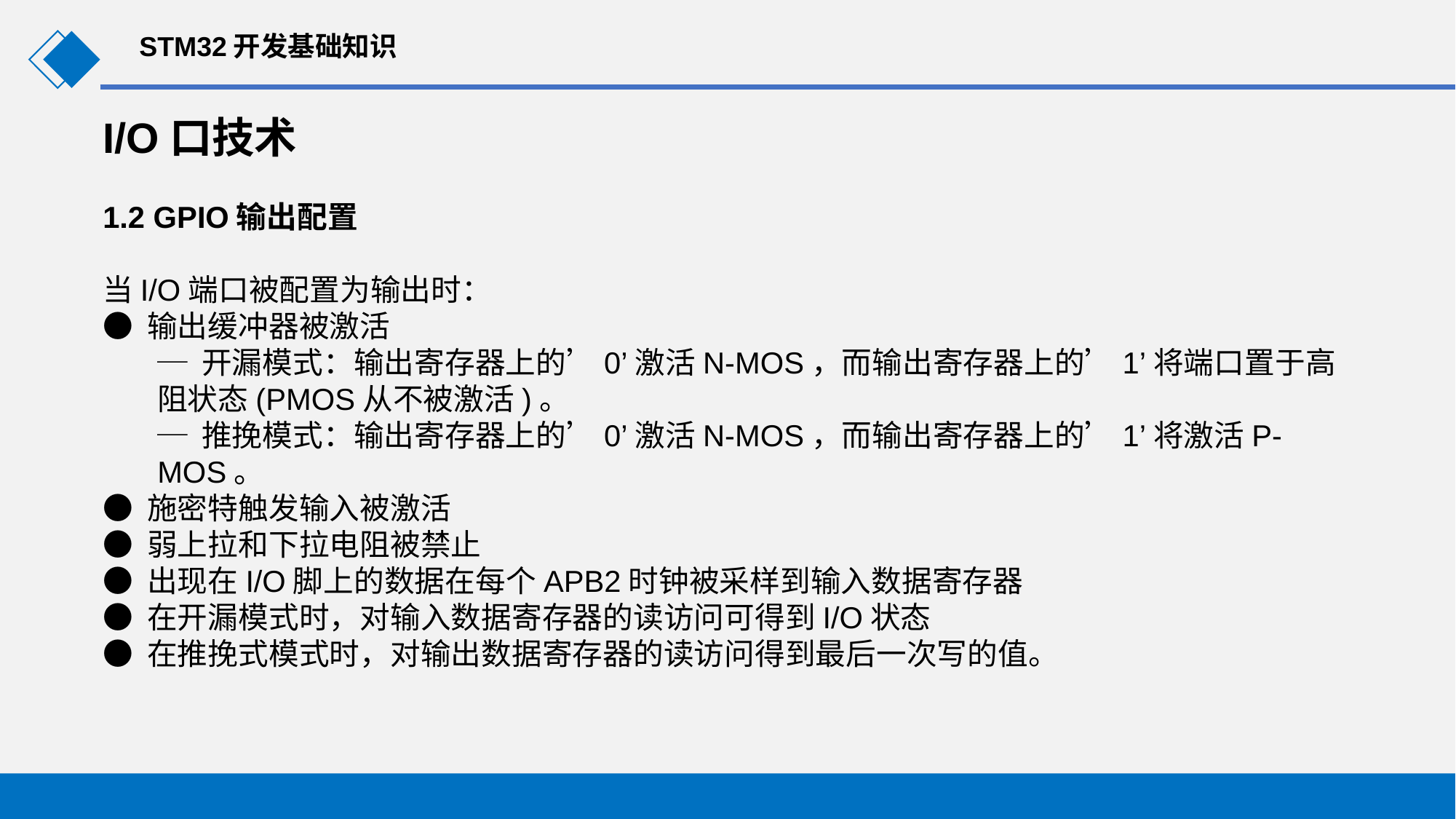

STM32开发基础知识
I/O口技术

1.2 GPIO输出配置

当I/O端口被配置为输出时：
● 输出缓冲器被激活
─ 开漏模式：输出寄存器上的’0’激活N-MOS，而输出寄存器上的’1’将端口置于高阻状态(PMOS从不被激活)。
─ 推挽模式：输出寄存器上的’0’激活N-MOS，而输出寄存器上的’1’将激活P-MOS。
● 施密特触发输入被激活
● 弱上拉和下拉电阻被禁止
● 出现在I/O脚上的数据在每个APB2时钟被采样到输入数据寄存器
● 在开漏模式时，对输入数据寄存器的读访问可得到I/O状态
● 在推挽式模式时，对输出数据寄存器的读访问得到最后一次写的值。